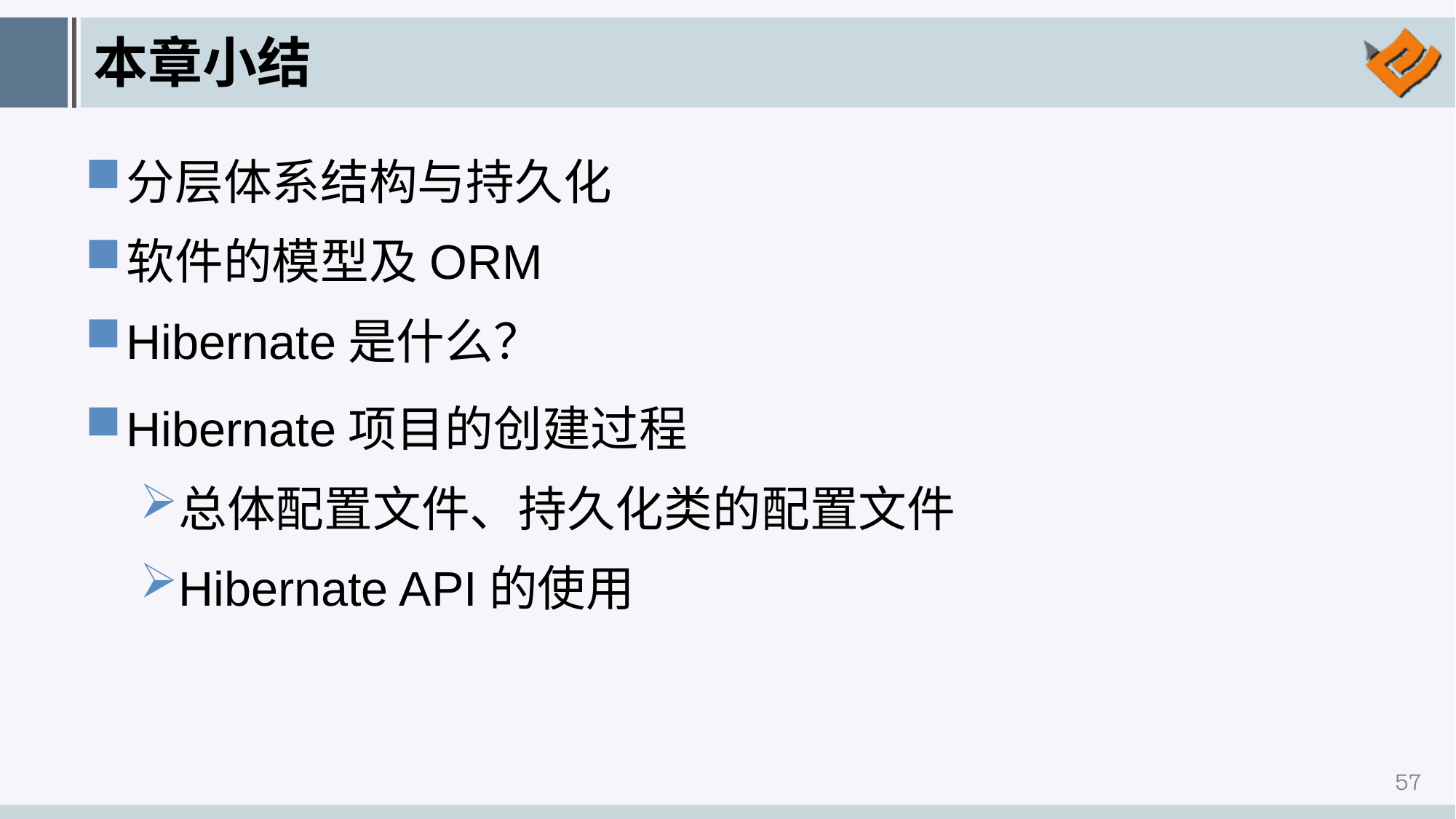

# 本章小结
分层体系结构与持久化
软件的模型及ORM
Hibernate是什么？
Hibernate项目的创建过程
总体配置文件、持久化类的配置文件
Hibernate API的使用